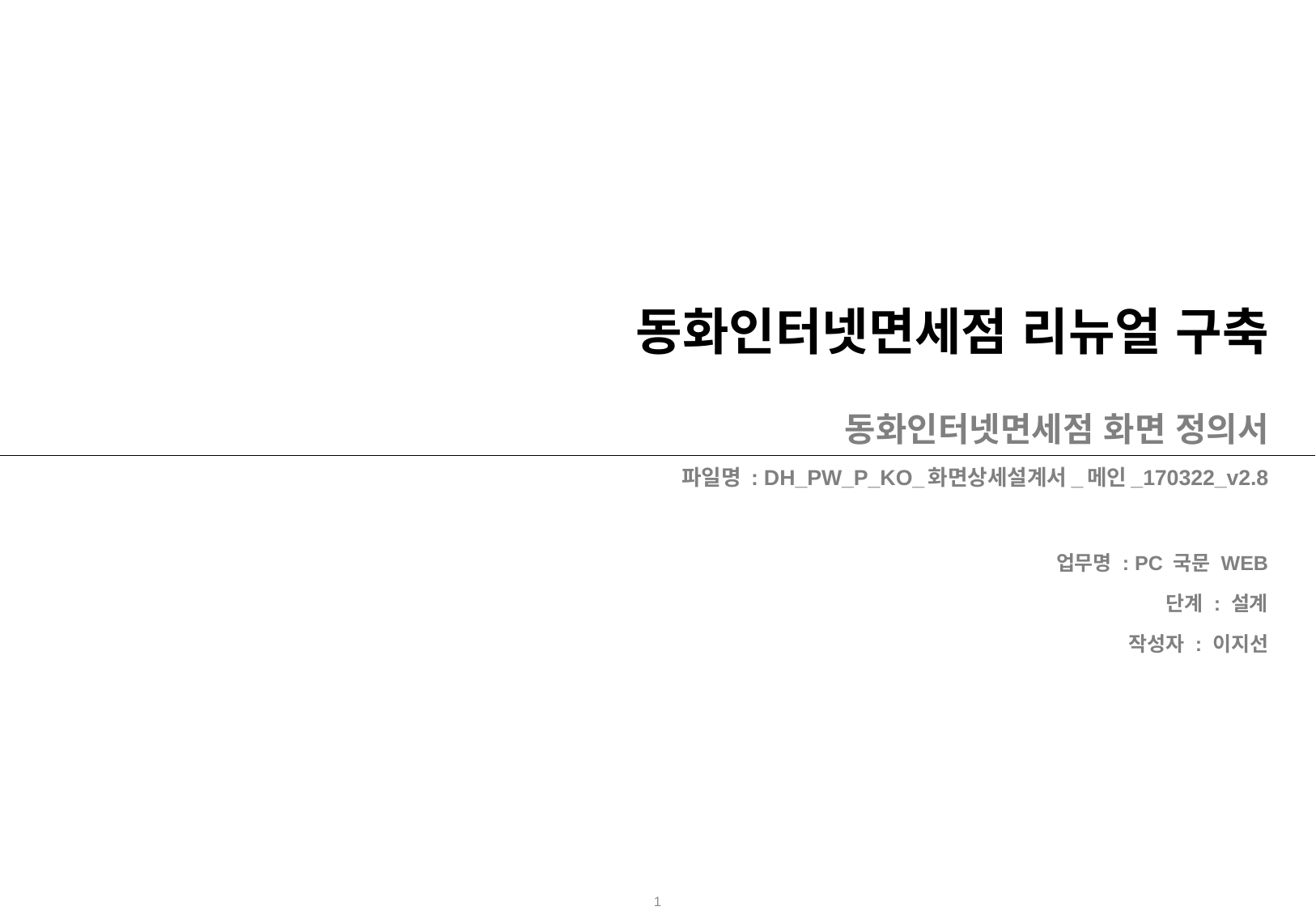

# 동화인터넷면세점 리뉴얼 구축
동화인터넷면세점 화면 정의서
파일명 : DH_PW_P_KO_화면상세설계서_메인_170322_v2.8
업무명 : PC 국문 WEB
단계 : 설계
작성자 : 이지선

1